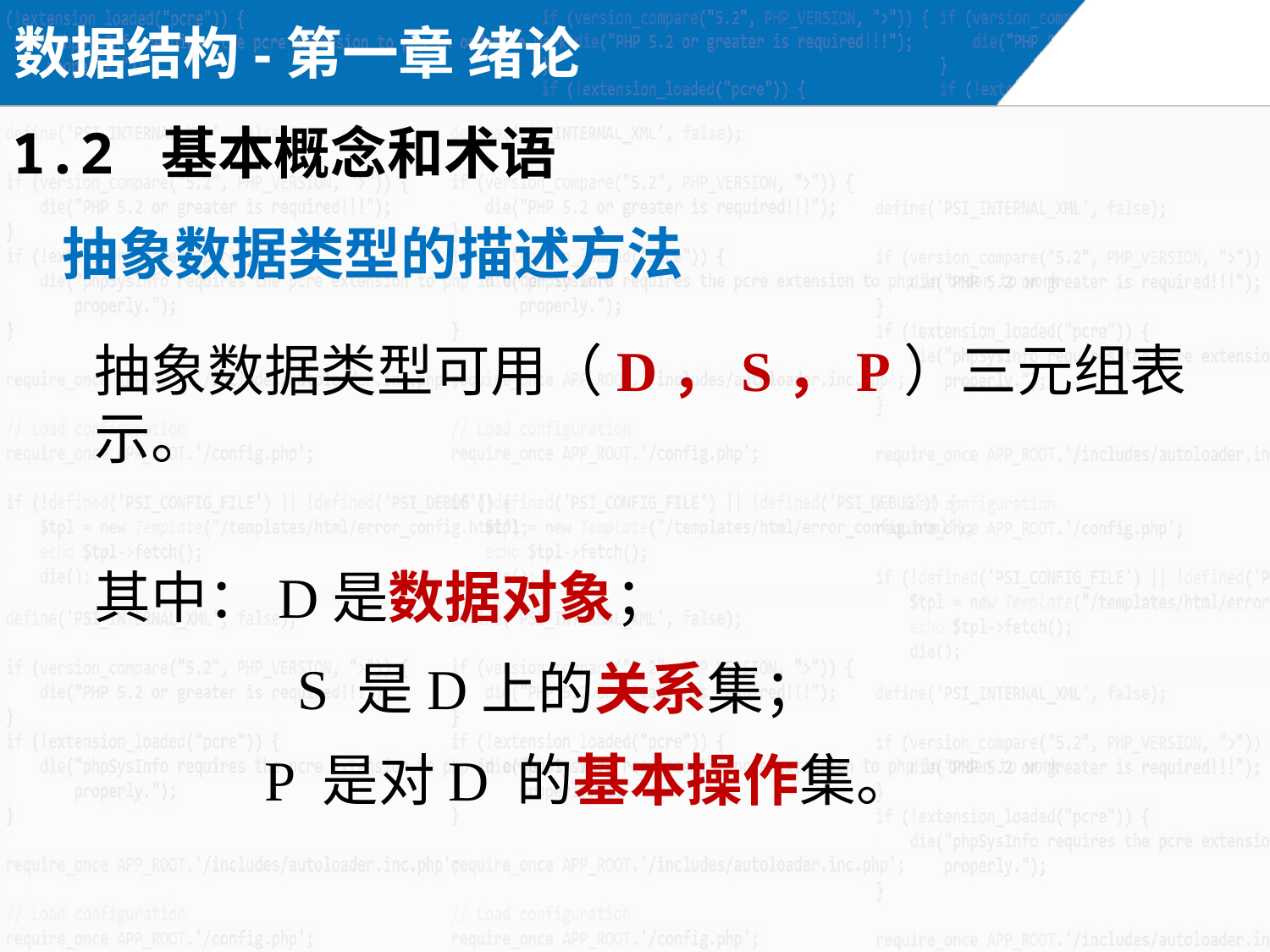

数据结构-第一章 绪论
1.2 基本概念和术语
抽象数据类型的描述方法
抽象数据类型可用（D，S，P）三元组表示。

其中：D是数据对象；
      S 是D上的关系集；
            P 是对D 的基本操作集。